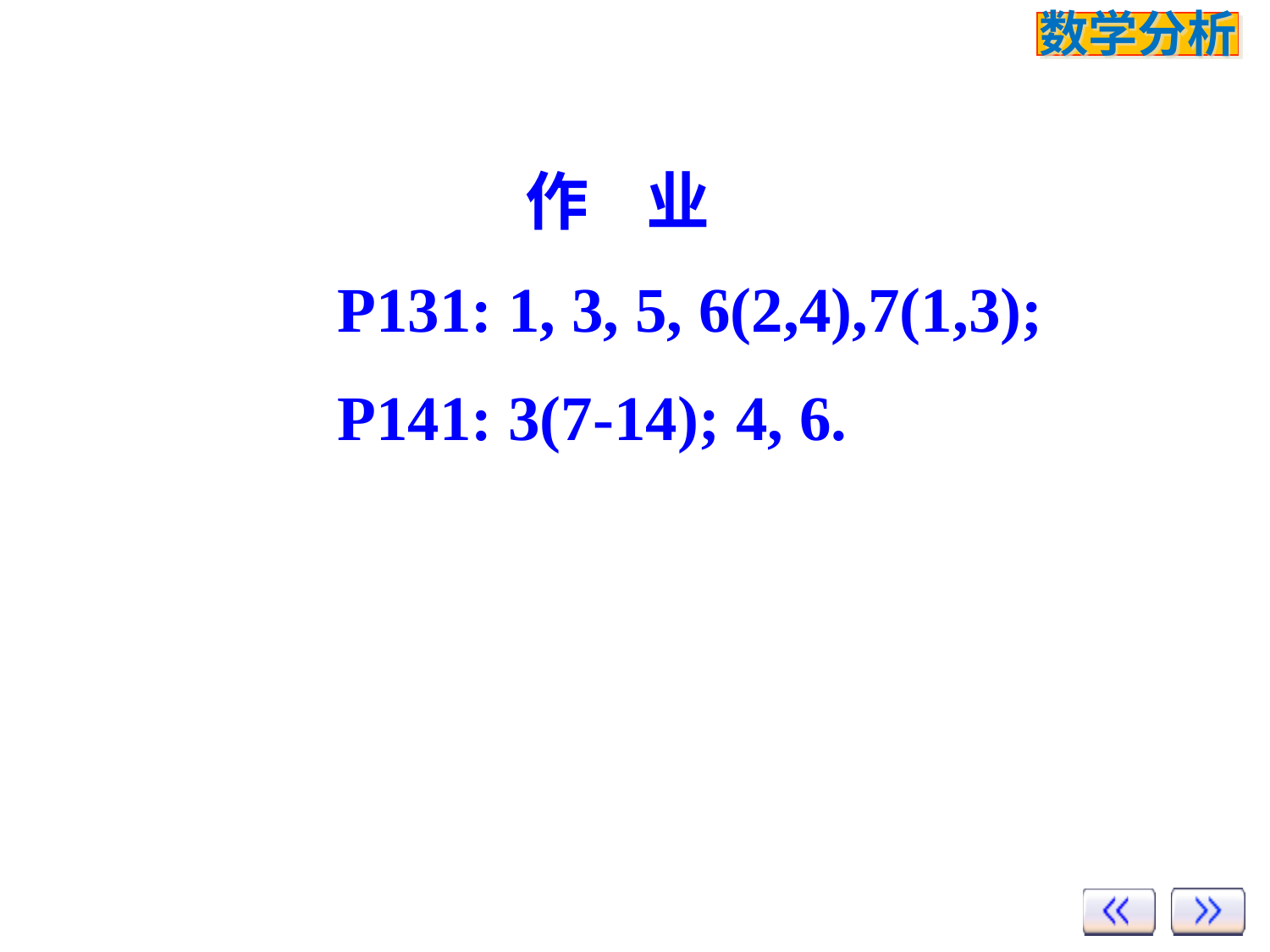

作    业
P131: 1, 3, 5, 6(2,4),7(1,3);
P141: 3(7-14); 4, 6.